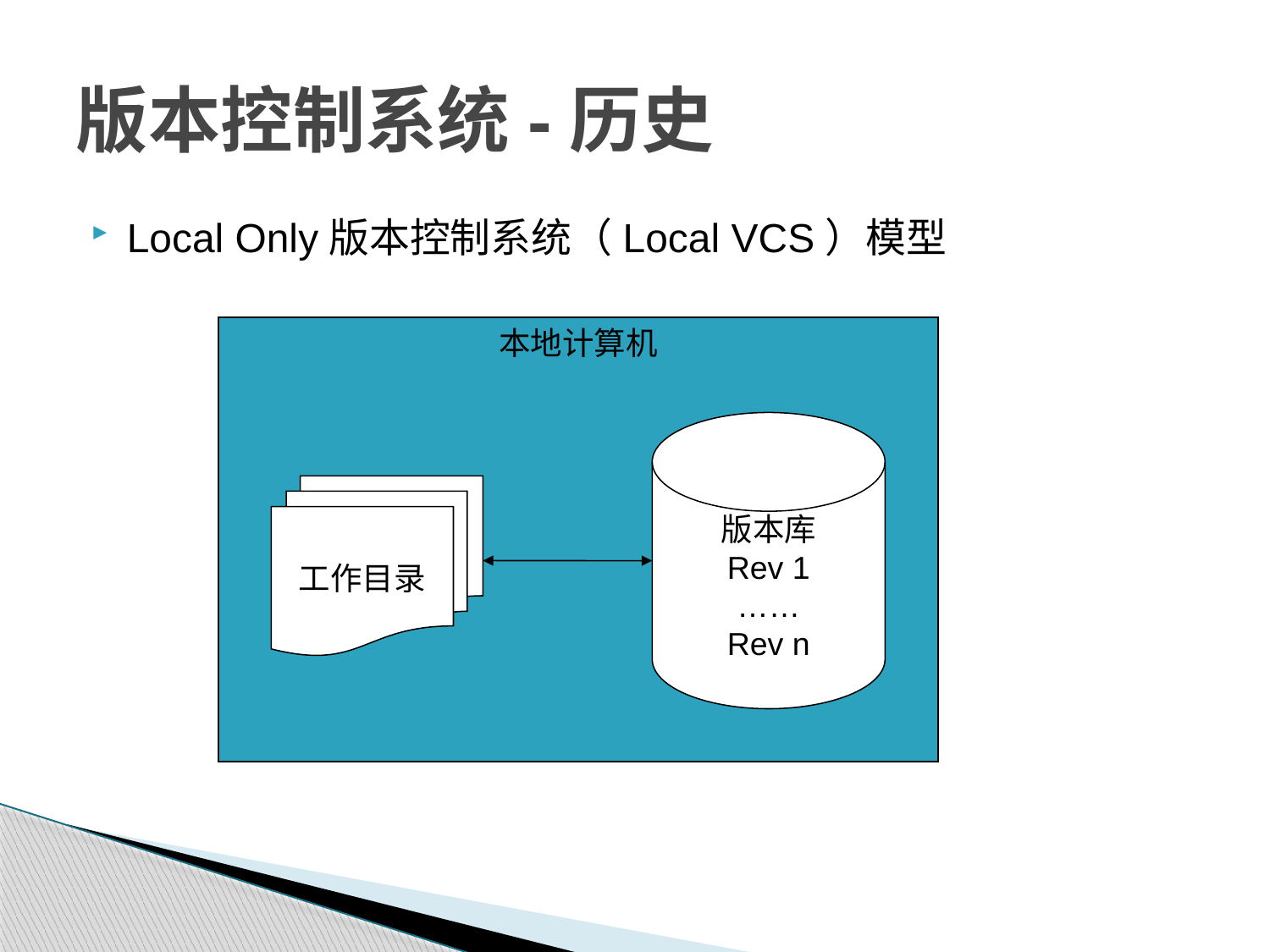

# 版本控制系统-历史
Local Only版本控制系统（Local VCS）模型

本地计算机
版本库
Rev 1
……
Rev n
工作目录